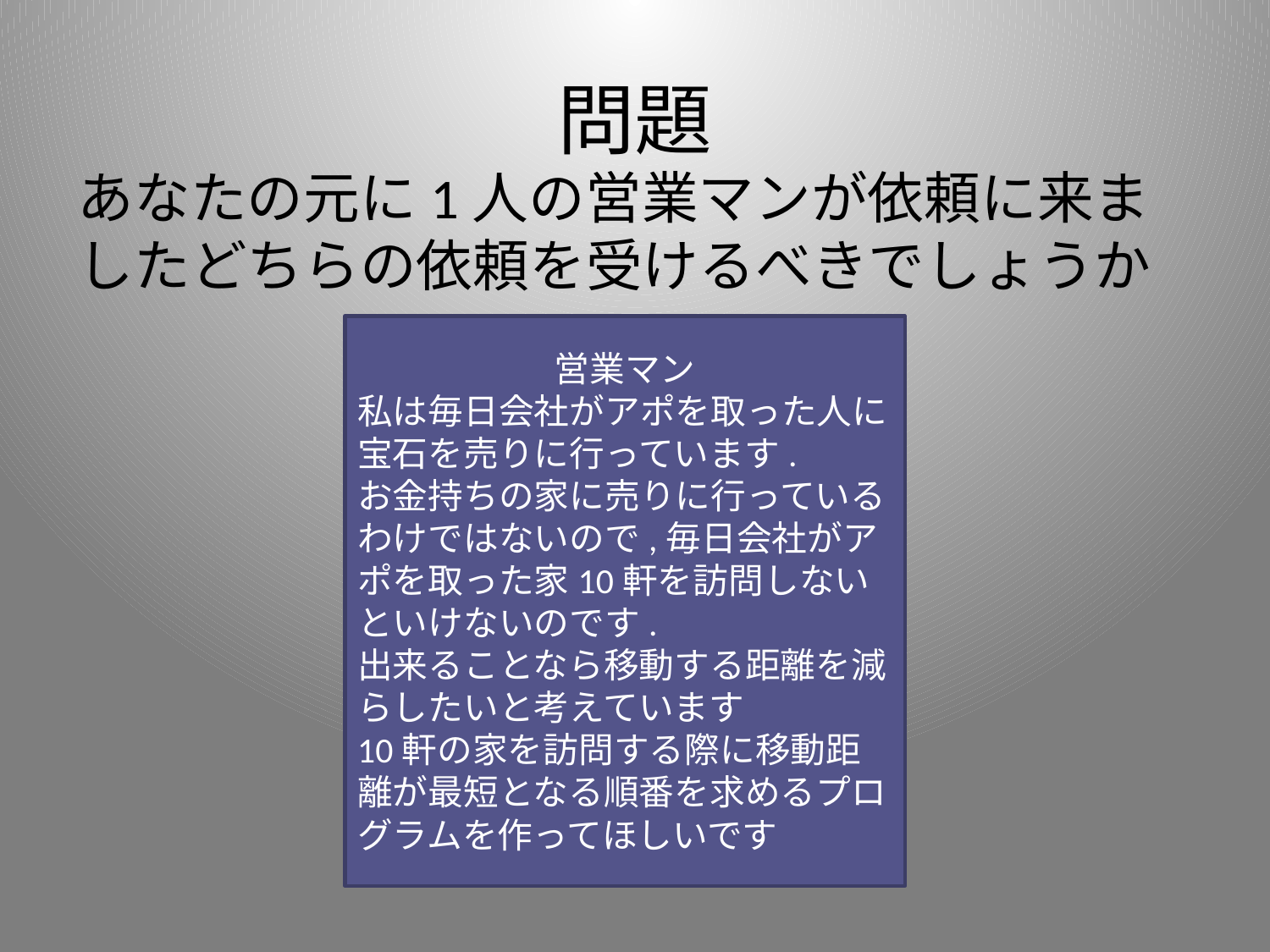

# 問題
あなたの元に1人の営業マンが依頼に来ましたどちらの依頼を受けるべきでしょうか
営業マン
私は毎日会社がアポを取った人に宝石を売りに行っています.
お金持ちの家に売りに行っているわけではないので,毎日会社がアポを取った家10軒を訪問しないといけないのです.
出来ることなら移動する距離を減らしたいと考えています
10軒の家を訪問する際に移動距離が最短となる順番を求めるプログラムを作ってほしいです